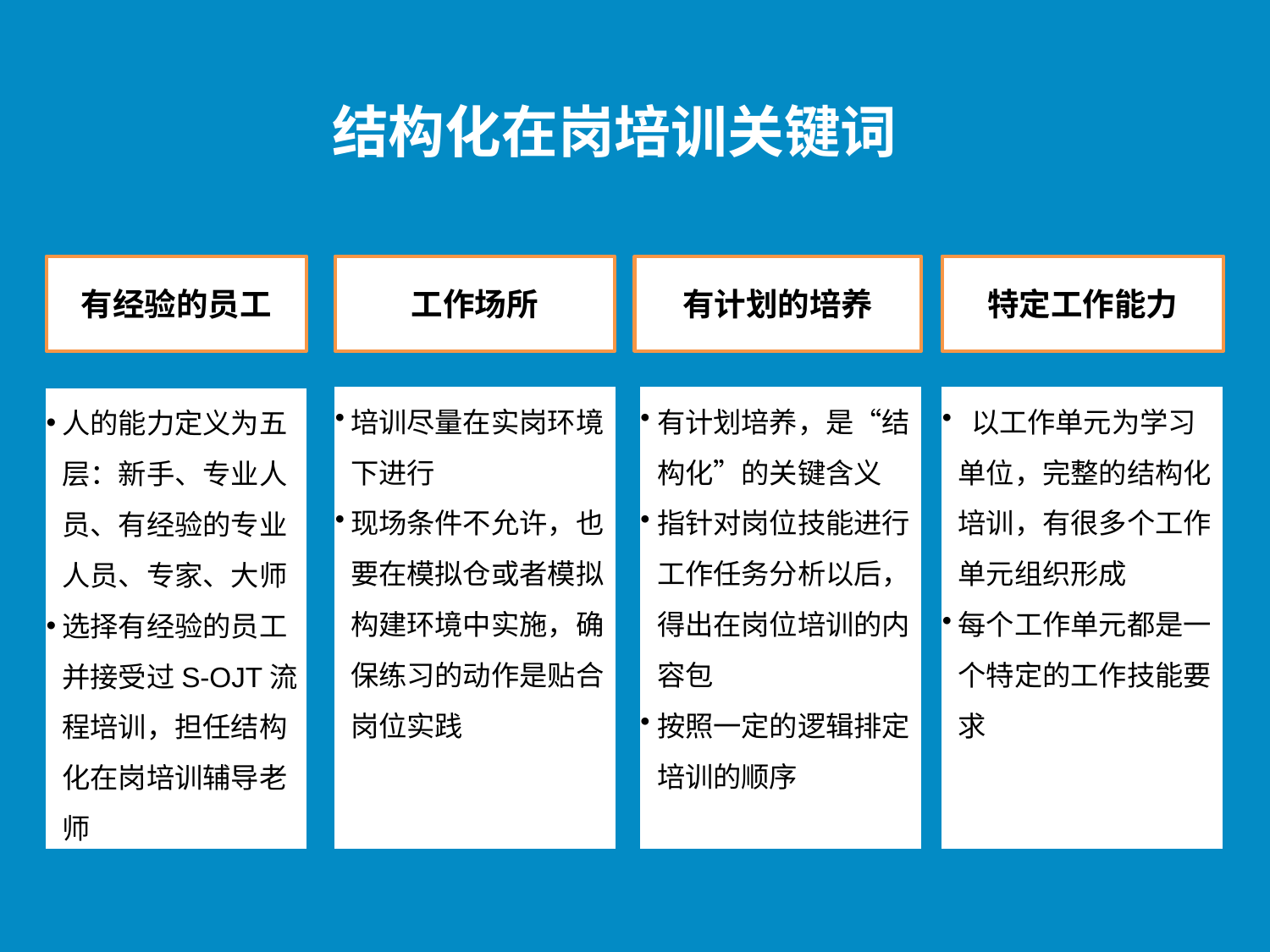

结构化在岗培训关键词
有经验的员工
工作场所
有计划的培养
特定工作能力
培训尽量在实岗环境下进行
现场条件不允许，也要在模拟仓或者模拟构建环境中实施，确保练习的动作是贴合岗位实践
有计划培养，是“结构化”的关键含义
指针对岗位技能进行工作任务分析以后，得出在岗位培训的内容包
按照一定的逻辑排定培训的顺序

 以工作单元为学习单位，完整的结构化培训，有很多个工作单元组织形成
每个工作单元都是一个特定的工作技能要求
人的能力定义为五层：新手、专业人员、有经验的专业人员、专家、大师
选择有经验的员工并接受过S-OJT流程培训，担任结构化在岗培训辅导老师